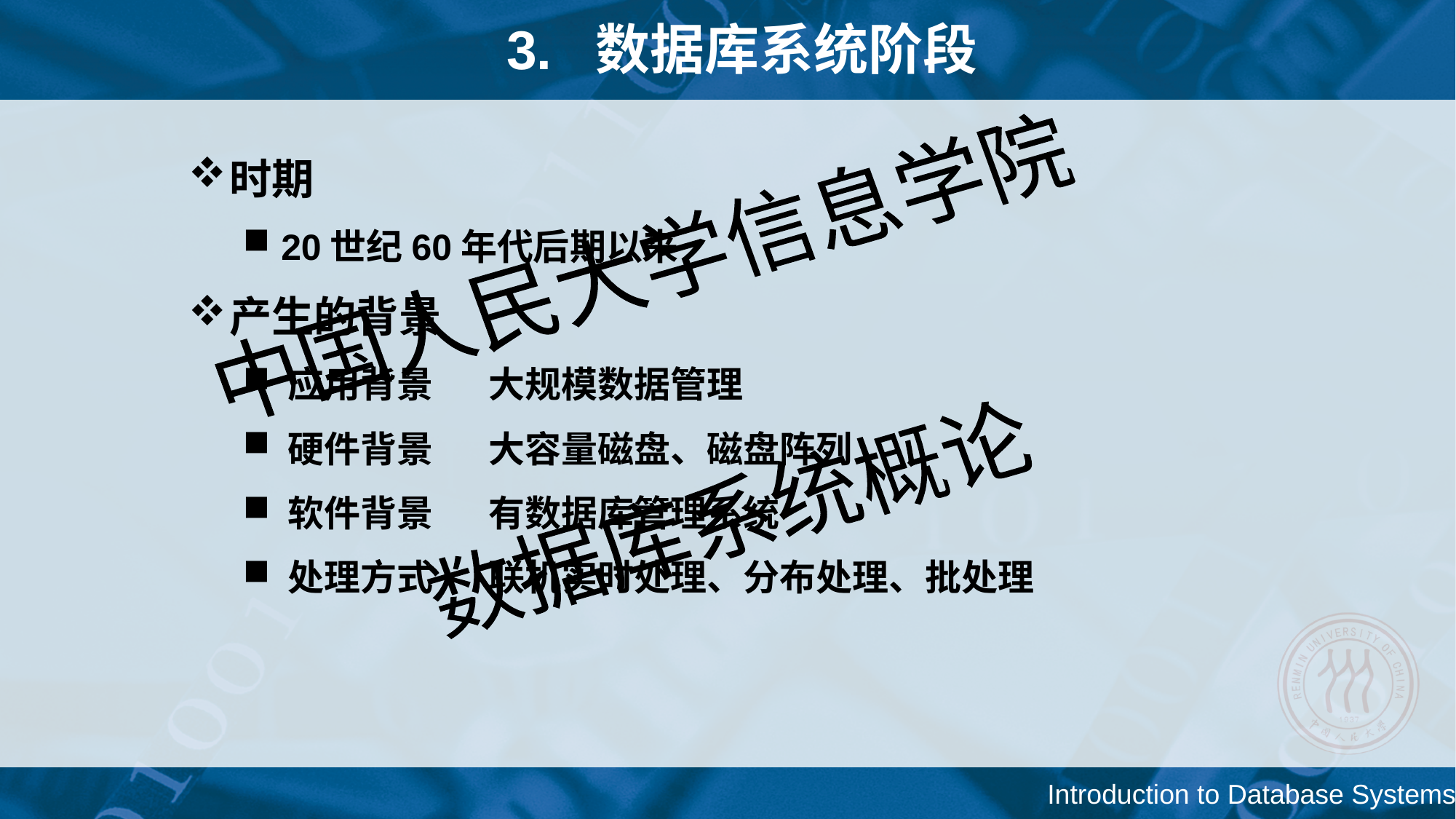

# 3.  数据库系统阶段
时期
 20世纪60年代后期以来
产生的背景
 应用背景	大规模数据管理
 硬件背景	大容量磁盘、磁盘阵列
 软件背景	有数据库管理系统
 处理方式	联机实时处理、分布处理、批处理